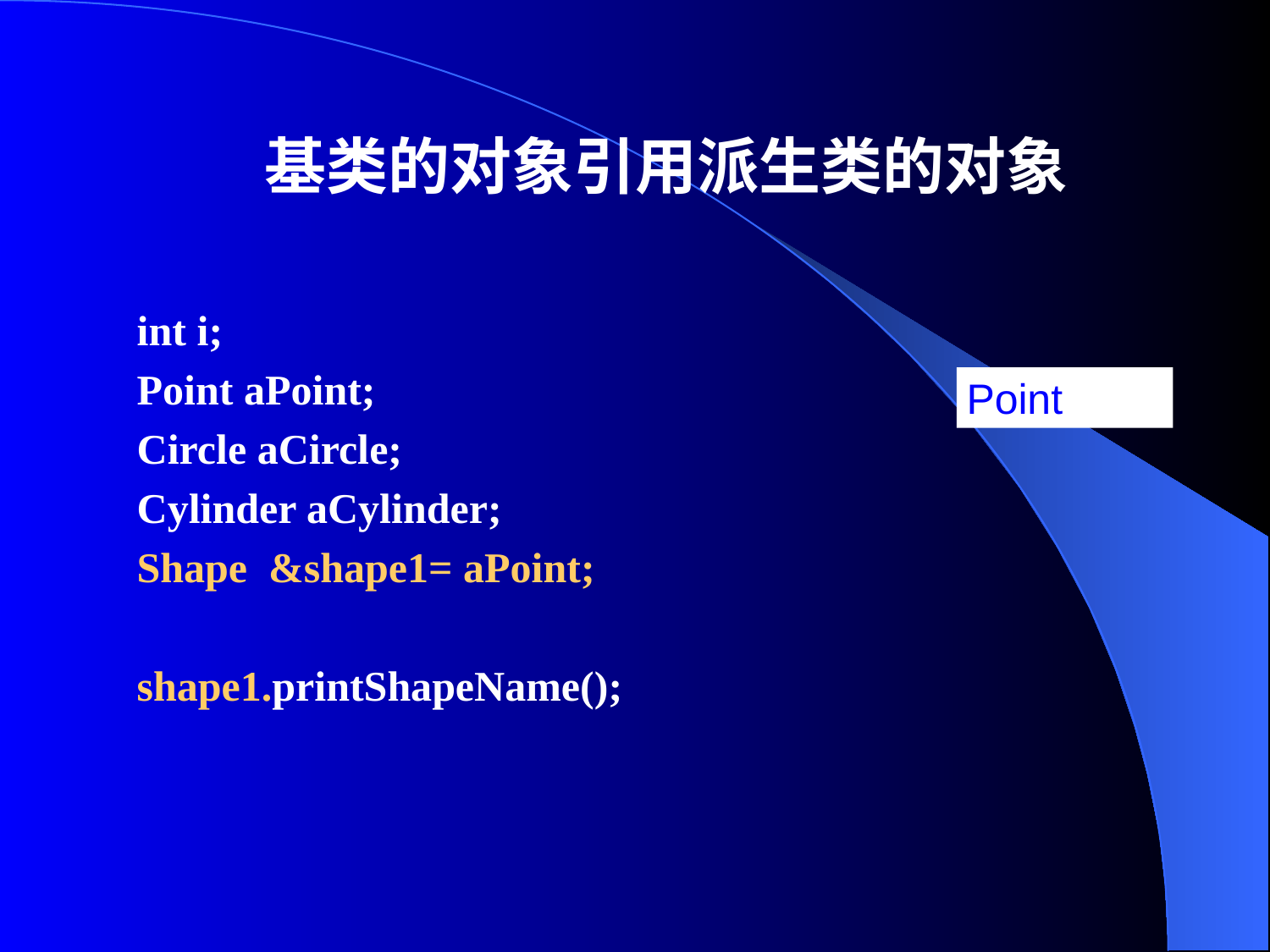

# 基类的对象引用派生类的对象
int i;
Point aPoint;
Circle aCircle;
Cylinder aCylinder;
Shape  &shape1= aPoint;

shape1.printShapeName();
Point